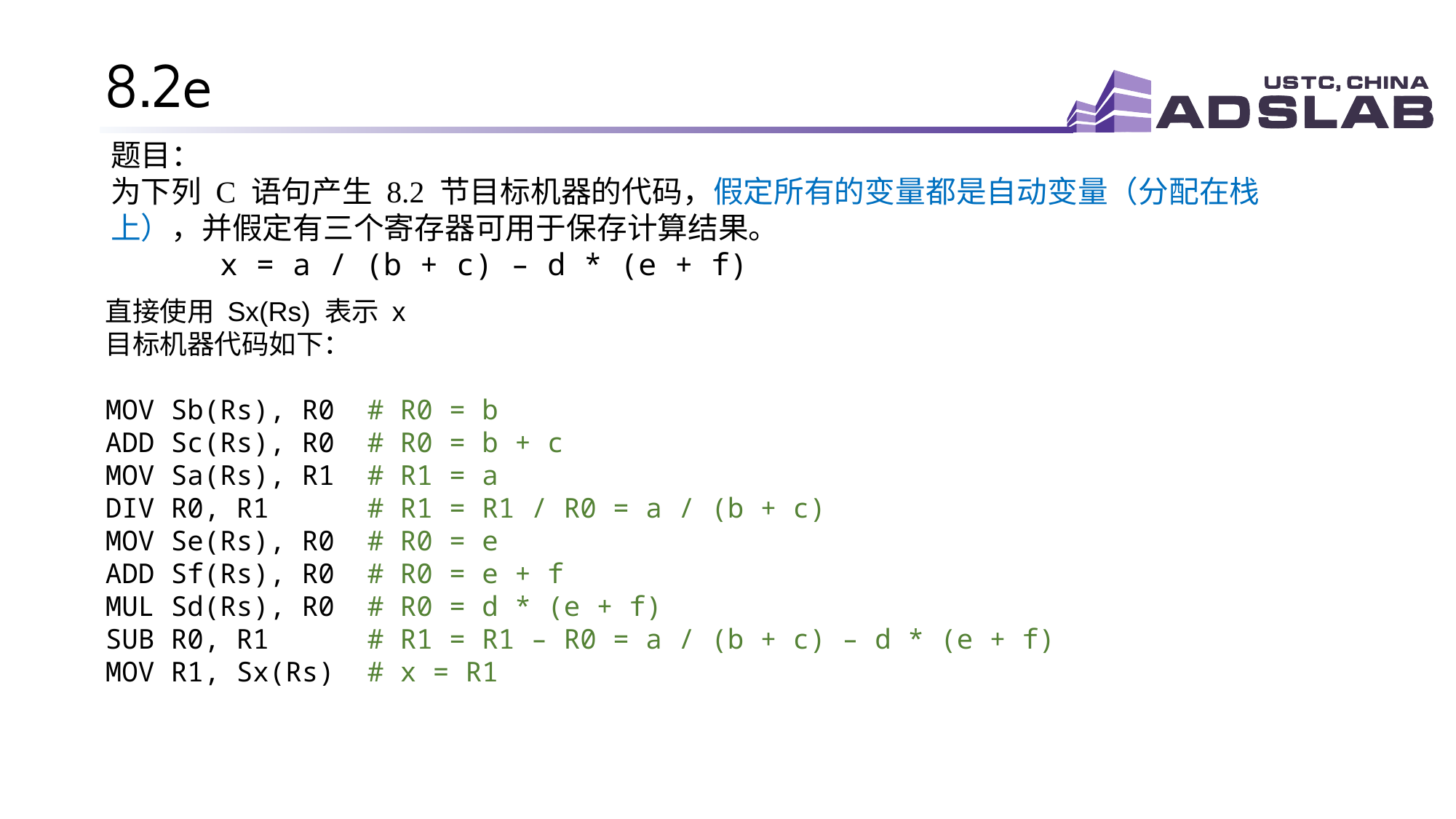

# 8.2e
题目：
为下列 C 语句产生 8.2 节目标机器的代码，假定所有的变量都是自动变量（分配在栈上），并假定有三个寄存器可用于保存计算结果。
	x = a / (b + c) – d * (e + f)
直接使用 Sx(Rs) 表示 x
目标机器代码如下：

MOV Sb(Rs), R0  # R0 = b
ADD Sc(Rs), R0  # R0 = b + c
MOV Sa(Rs), R1  # R1 = a
DIV R0, R1      # R1 = R1 / R0 = a / (b + c)
MOV Se(Rs), R0  # R0 = e
ADD Sf(Rs), R0  # R0 = e + f
MUL Sd(Rs), R0  # R0 = d * (e + f)
SUB R0, R1      # R1 = R1 – R0 = a / (b + c) – d * (e + f)
MOV R1, Sx(Rs)  # x = R1